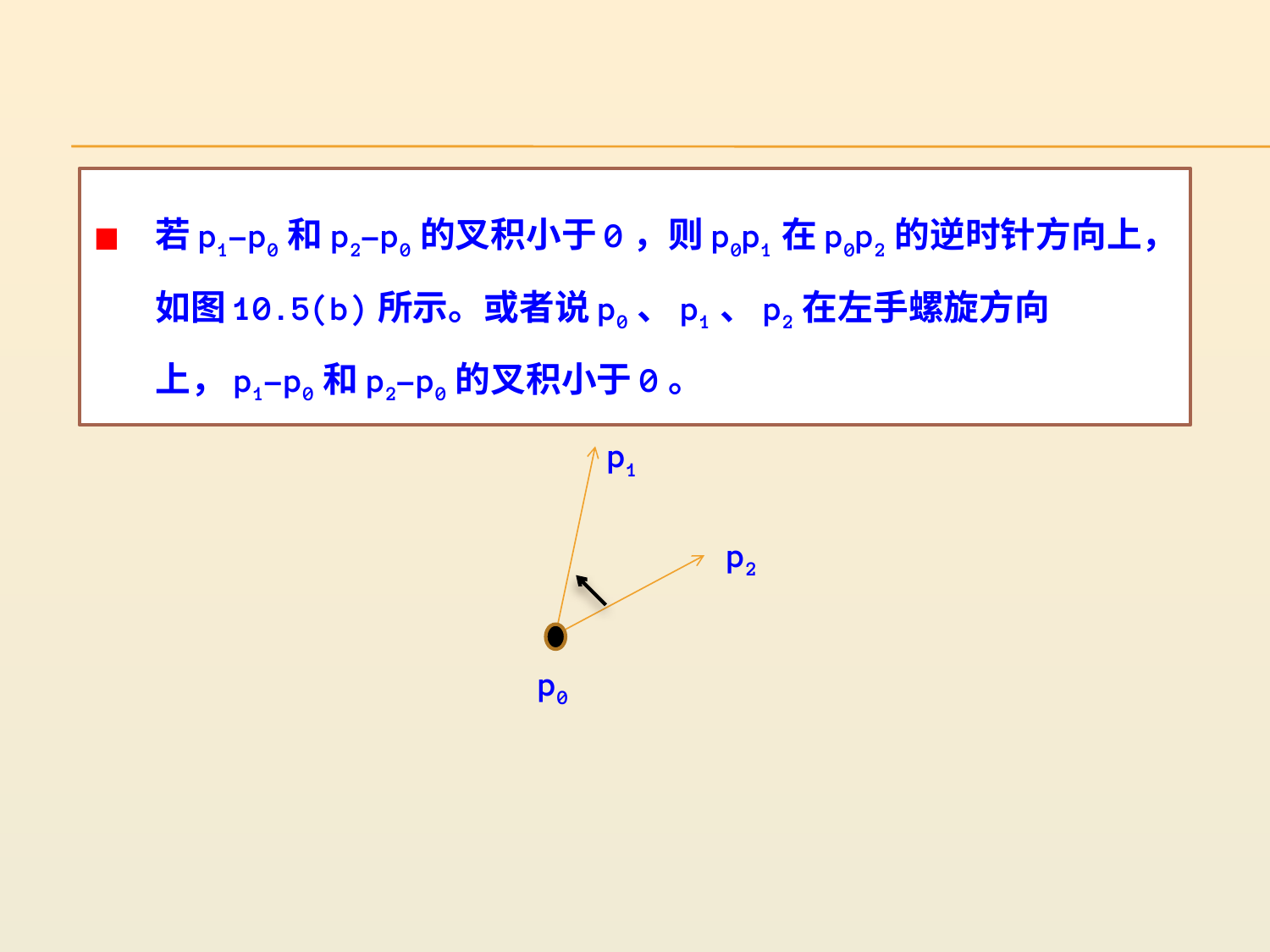

若p1-p0和p2-p0的叉积小于0，则p0p1在p0p2的逆时针方向上，如图10.5(b)所示。或者说p0、p1、p2在左手螺旋方向上，p1-p0和p2-p0的叉积小于0。
p1
p2

p0